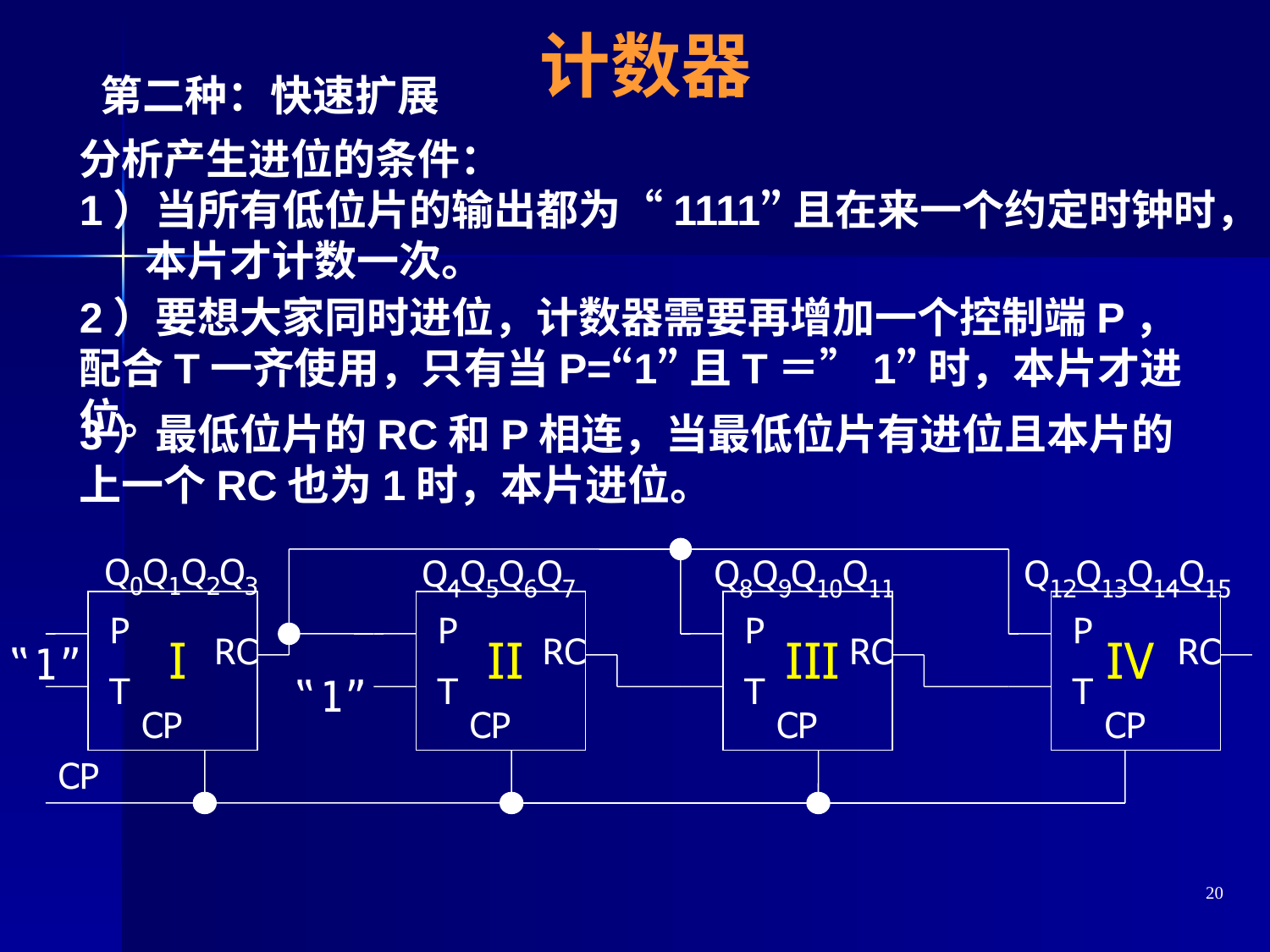

# 计数器
第二种：快速扩展
分析产生进位的条件：
1）当所有低位片的输出都为“1111”且在来一个约定时钟时，本片才计数一次。
2）要想大家同时进位，计数器需要再增加一个控制端P，配合T一齐使用，只有当P=“1”且T＝”1”时，本片才进位。
3）最低位片的RC和P相连，当最低位片有进位且本片的上一个RC也为1时，本片进位。
Q0Q1Q2Q3

Q4Q5Q6Q7
Q8Q9Q10Q11
Q12Q13Q14Q15

P
RC

T

CP

P
RC

T

CP

P
RC

T

CP

P
RC

T

CP
I
II
III
IV
“1”

“1”
CP

20